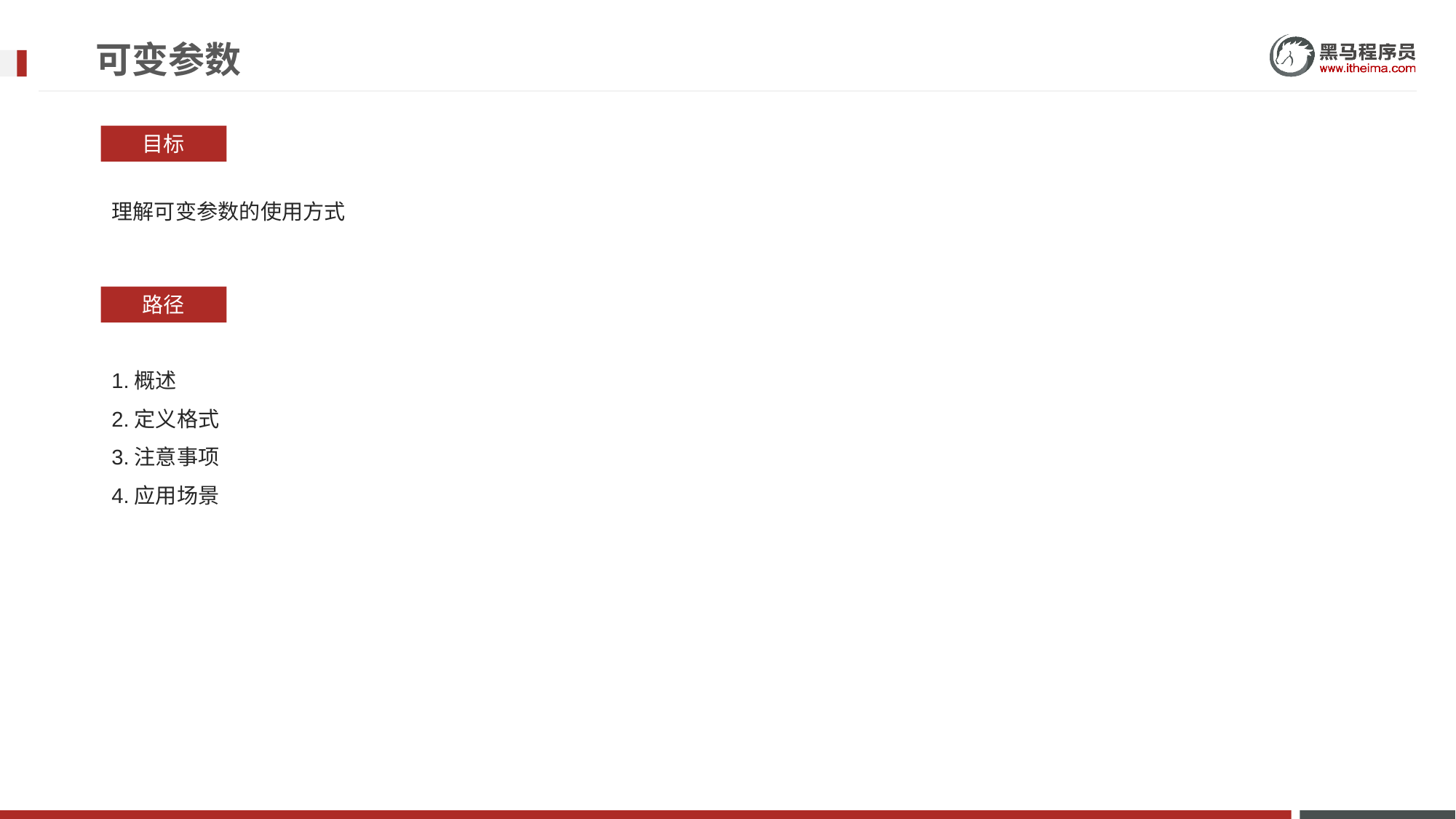

# 可变参数
目标
理解可变参数的使用方式
路径
1.概述
2.定义格式
3.注意事项
4.应用场景